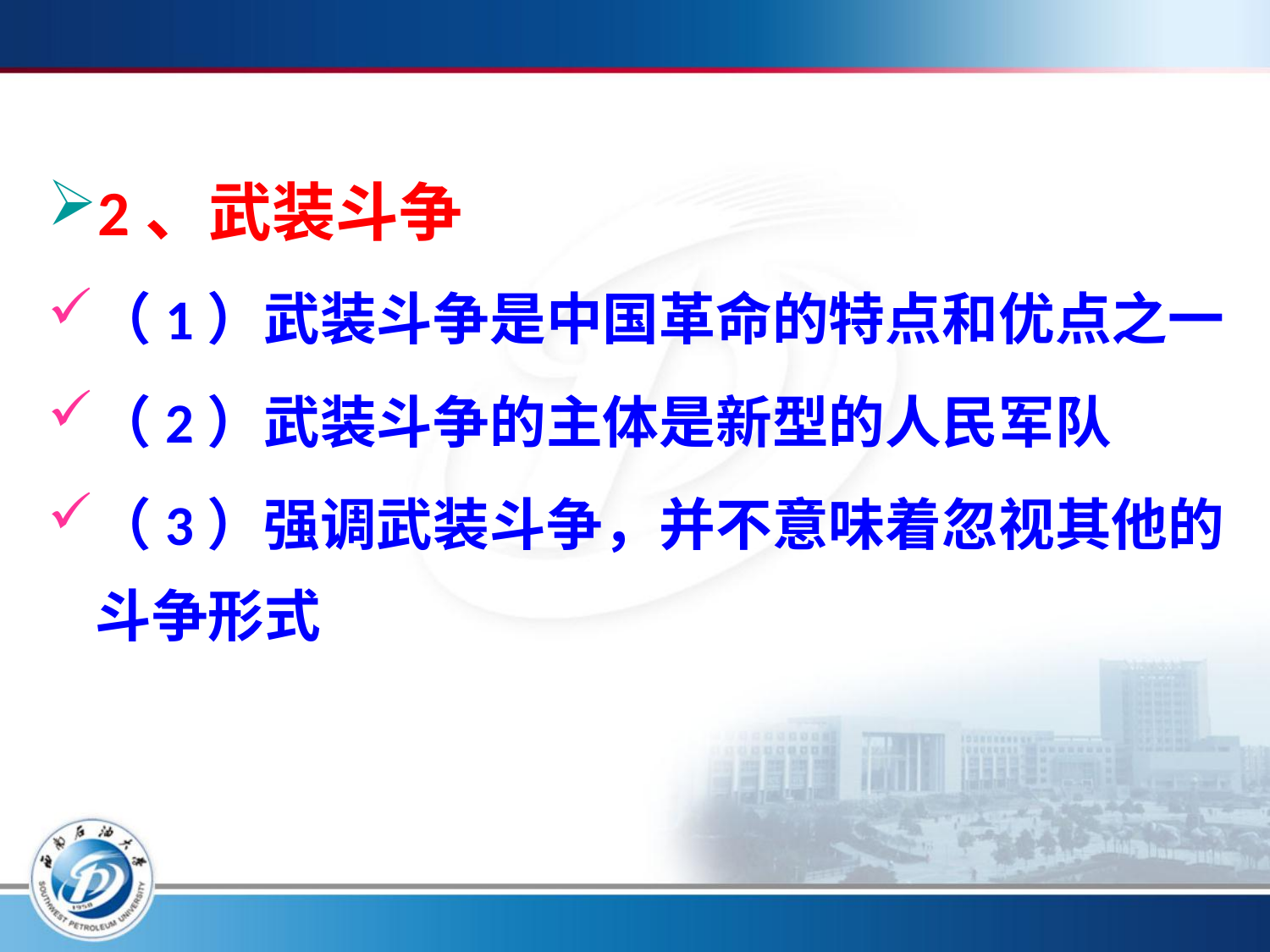

2、武装斗争
（1）武装斗争是中国革命的特点和优点之一
（2）武装斗争的主体是新型的人民军队
（3）强调武装斗争，并不意味着忽视其他的斗争形式